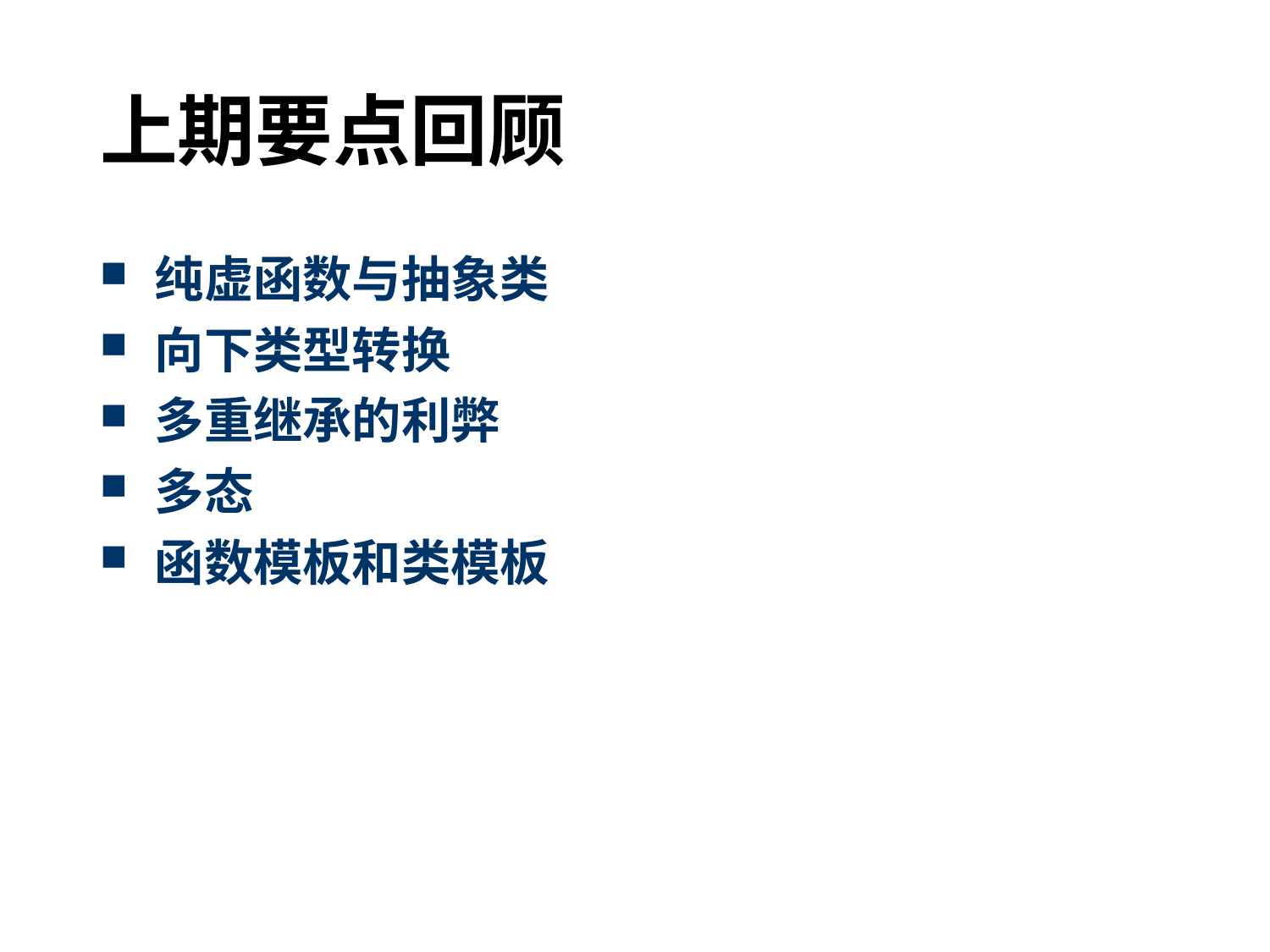

# 上期要点回顾
 纯虚函数与抽象类
 向下类型转换
 多重继承的利弊
 多态
 函数模板和类模板
2